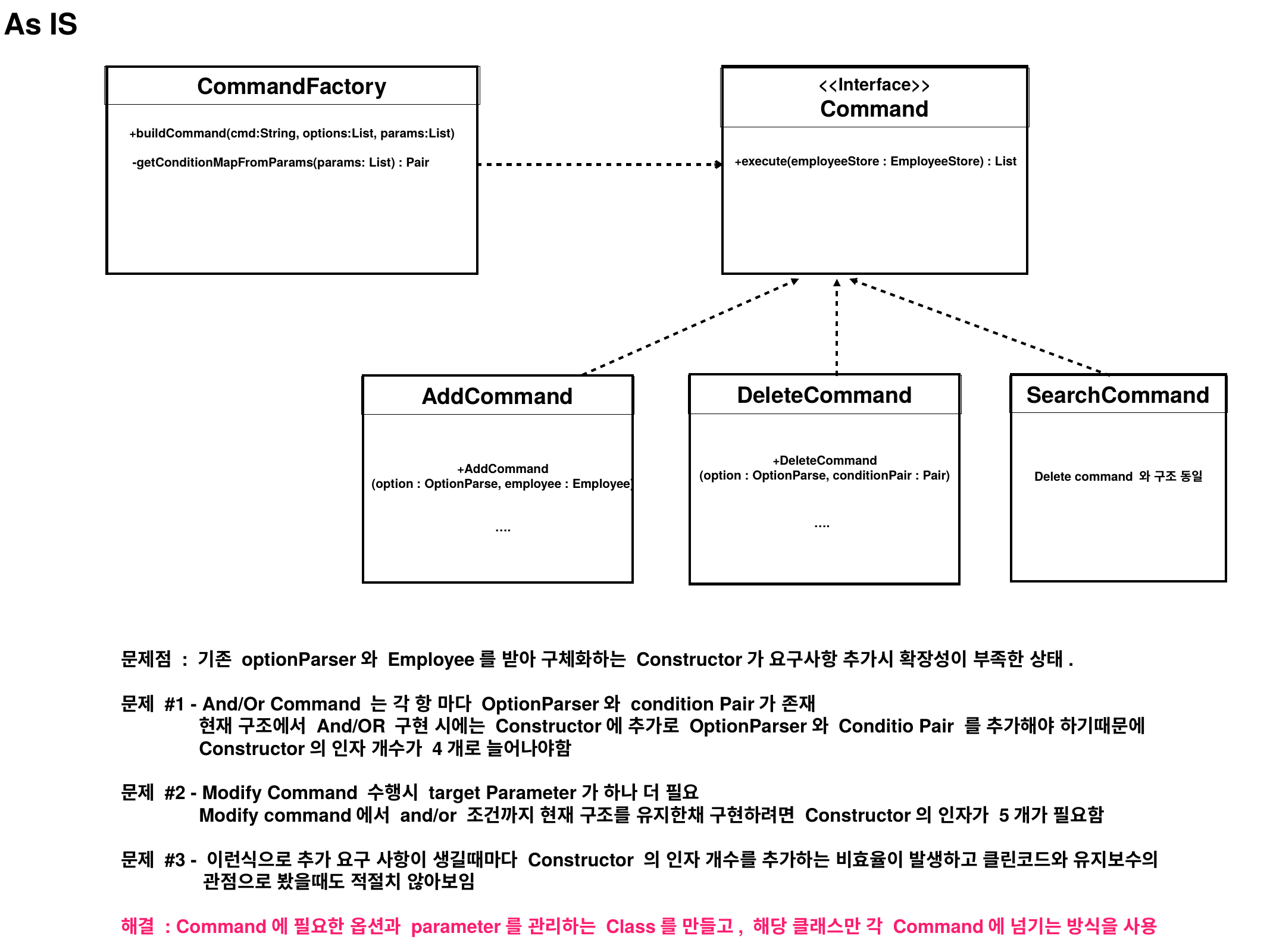

As IS
CommandFactory

<<Interface>>
Command
+buildCommand(cmd:String, options:List, params:List)
+execute(employeeStore : EmployeeStore) : List
-getConditionMapFromParams(params: List) : Pair

SearchCommand

DeleteCommand

AddCommand
+DeleteCommand
(option : OptionParse, conditionPair : Pair)
+AddCommand
(option : OptionParse, employee : Employee)
Delete command 와 구조 동일
….
….
문제점 : 기존 optionParser와 Employee를 받아 구체화하는 Constructor가 요구사항 추가시 확장성이 부족한 상태.

문제 #1 - And/Or Command 는 각 항 마다 OptionParser와 condition Pair가 존재
               현재 구조에서 And/OR 구현 시에는 Constructor에 추가로 OptionParser와 Conditio Pair 를 추가해야 하기때문에
               Constructor의 인자 개수가 4개로 늘어나야함

문제 #2 - Modify Command 수행시 target Parameter가 하나 더 필요
               Modify command에서 and/or 조건까지 현재 구조를 유지한채 구현하려면 Constructor의 인자가 5개가 필요함

문제 #3 - 이런식으로 추가 요구 사항이 생길때마다 Constructor 의 인자 개수를 추가하는 비효율이 발생하고 클린코드와 유지보수의
               관점으로 봤을때도 적절치 않아보임

해결 : Command에 필요한 옵션과 parameter를 관리하는 Class를 만들고, 해당 클래스만 각 Command에 넘기는 방식을 사용